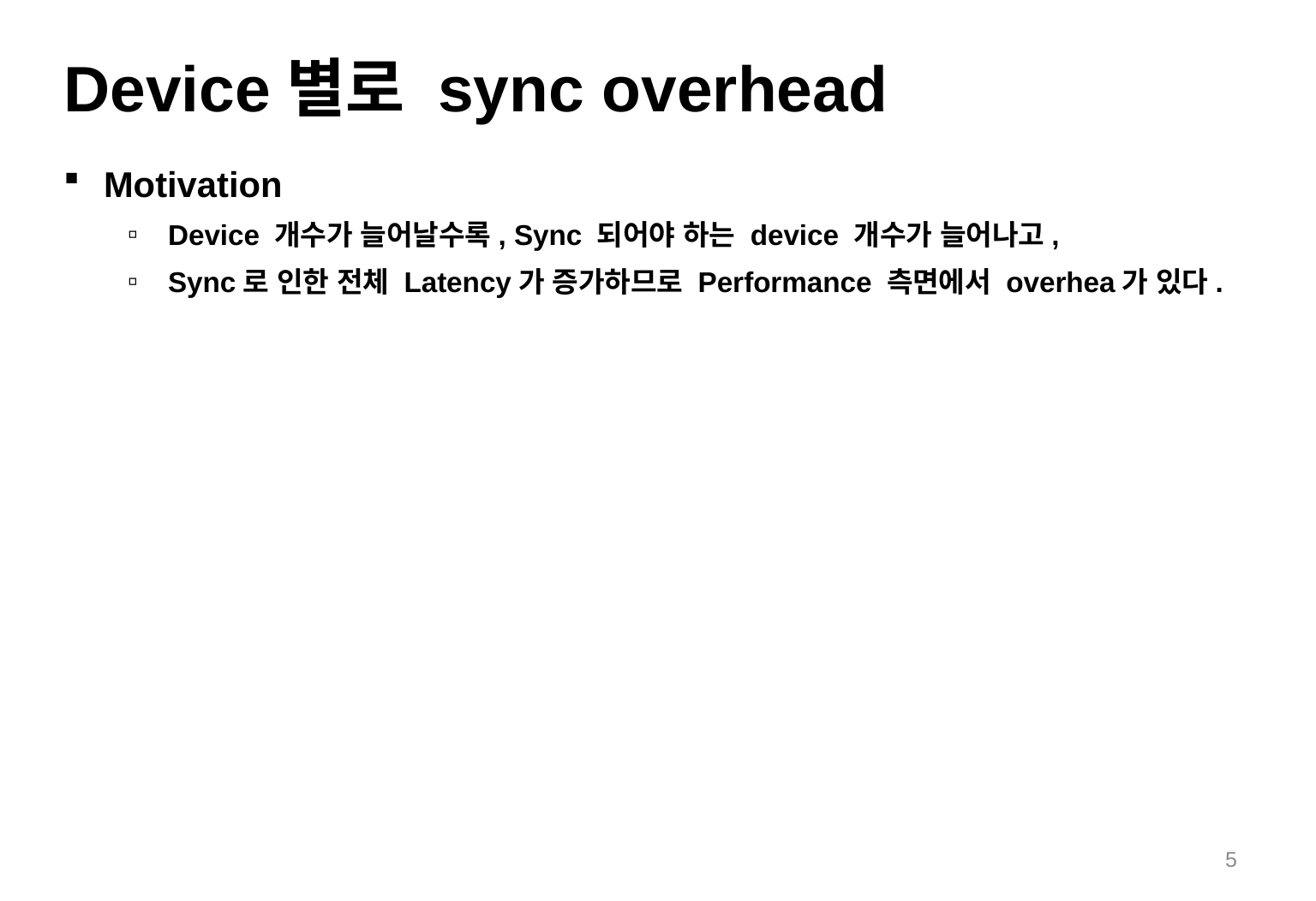

# Device별로 sync overhead
Motivation
Device 개수가 늘어날수록, Sync 되어야 하는 device 개수가 늘어나고,
Sync로 인한 전체 Latency가 증가하므로 Performance 측면에서 overhea가 있다.

5